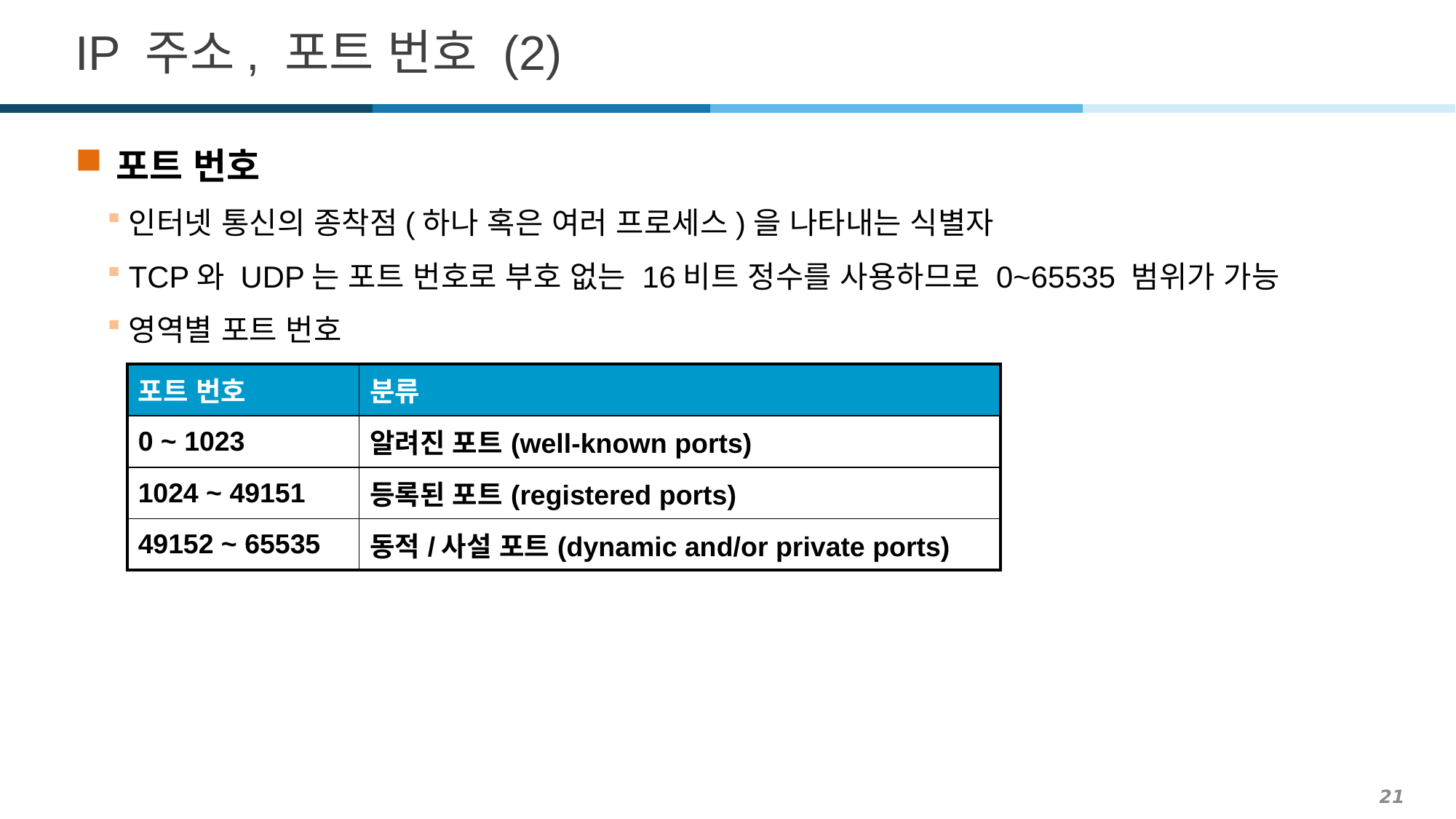

# IP 주소, 포트 번호 (2)
포트 번호
인터넷 통신의 종착점(하나 혹은 여러 프로세스)을 나타내는 식별자
TCP와 UDP는 포트 번호로 부호 없는 16비트 정수를 사용하므로 0~65535 범위가 가능
영역별 포트 번호
| 포트 번호 | 분류 |
| --- | --- |
| 0 ~ 1023 | 알려진 포트(well-known ports) |
| 1024 ~ 49151 | 등록된 포트(registered ports) |
| 49152 ~ 65535 | 동적/사설 포트(dynamic and/or private ports) |